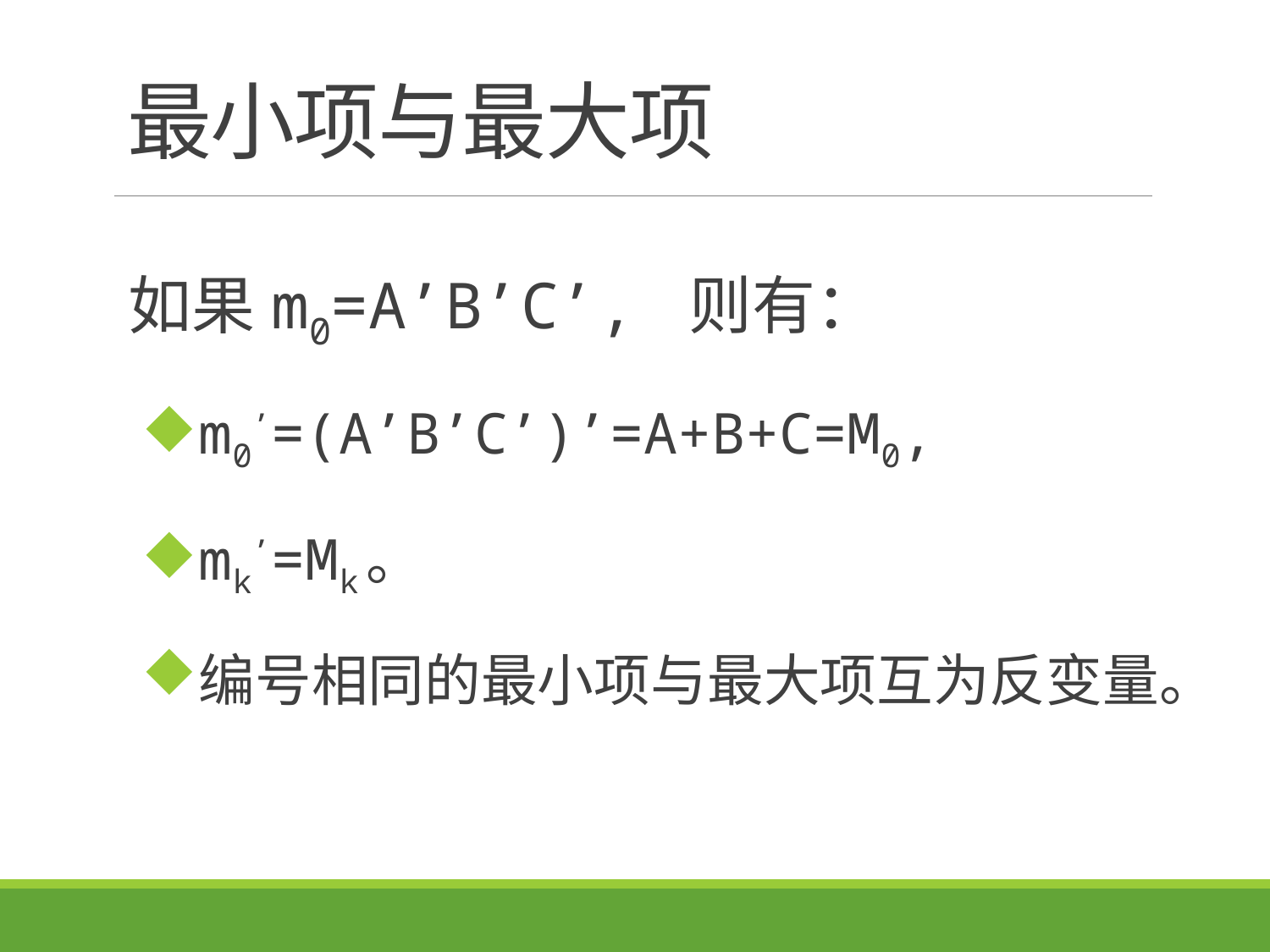

# 最小项与最大项
如果m0=A’B’C’, 则有：
m0’=(A’B’C’)’=A+B+C=M0,
mk’=Mk。
编号相同的最小项与最大项互为反变量。